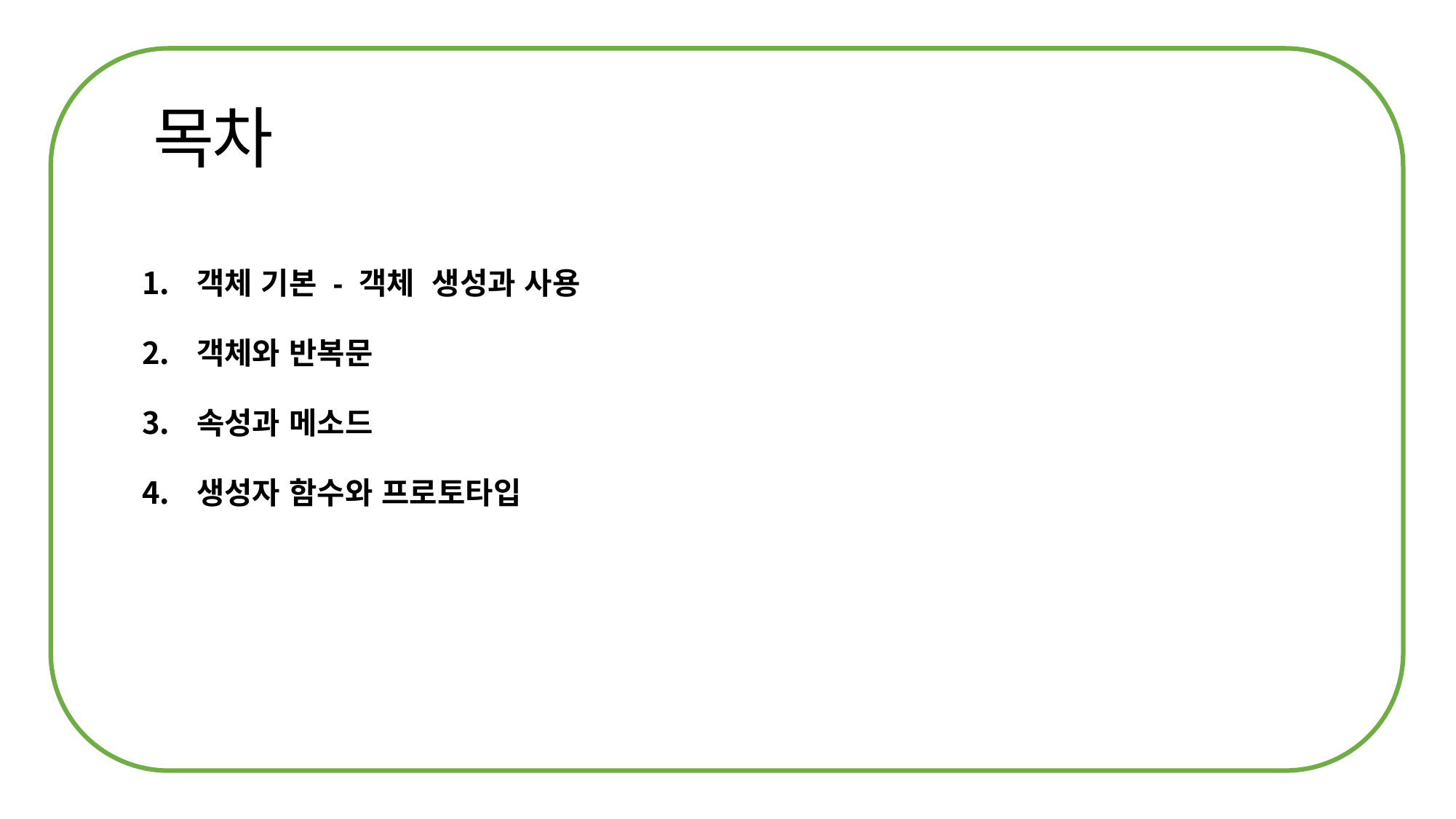

객체 기본 - 객체  생성과 사용
객체와 반복문
속성과 메소드
생성자 함수와 프로토타입